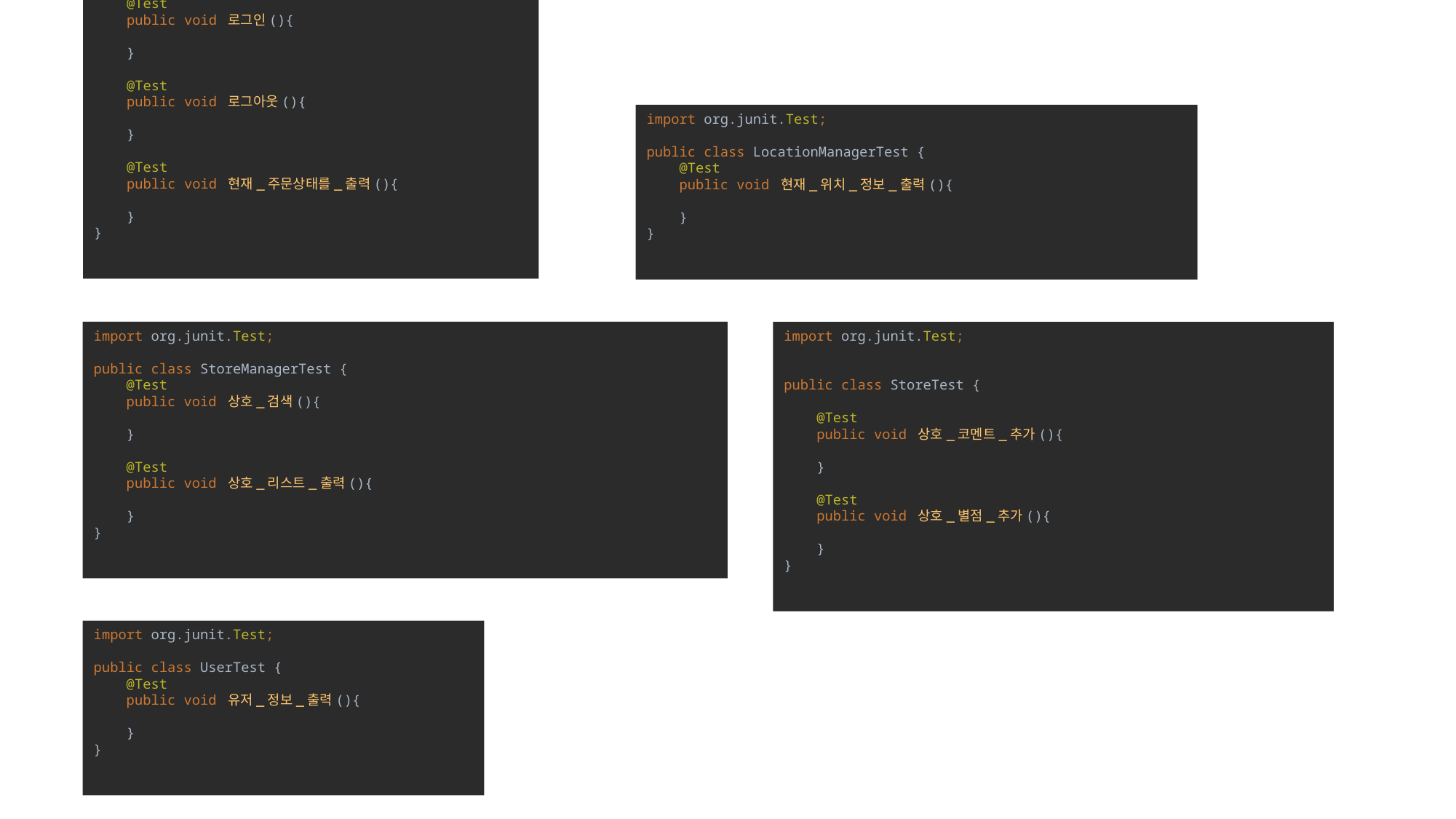

import org.junit.Test;
public class CurrentInfoTest {
    @Test
    public void 로그인(){
    }
    @Test
    public void 로그아웃(){
    }
    @Test
    public void 현재_주문상태를_출력(){
    }
}
import org.junit.Test;
public class LocationManagerTest {
    @Test
    public void 현재_위치_정보_출력(){
    }
}
import org.junit.Test;
public class StoreManagerTest {
    @Test
    public void 상호_검색(){
    }
    @Test
    public void 상호_리스트_출력(){
    }
}
import org.junit.Test;
public class StoreTest {
    @Test
    public void 상호_코멘트_추가(){
    }
    @Test
    public void 상호_별점_추가(){
    }
}
import org.junit.Test;
public class UserTest {
    @Test
    public void 유저_정보_출력(){
    }
}